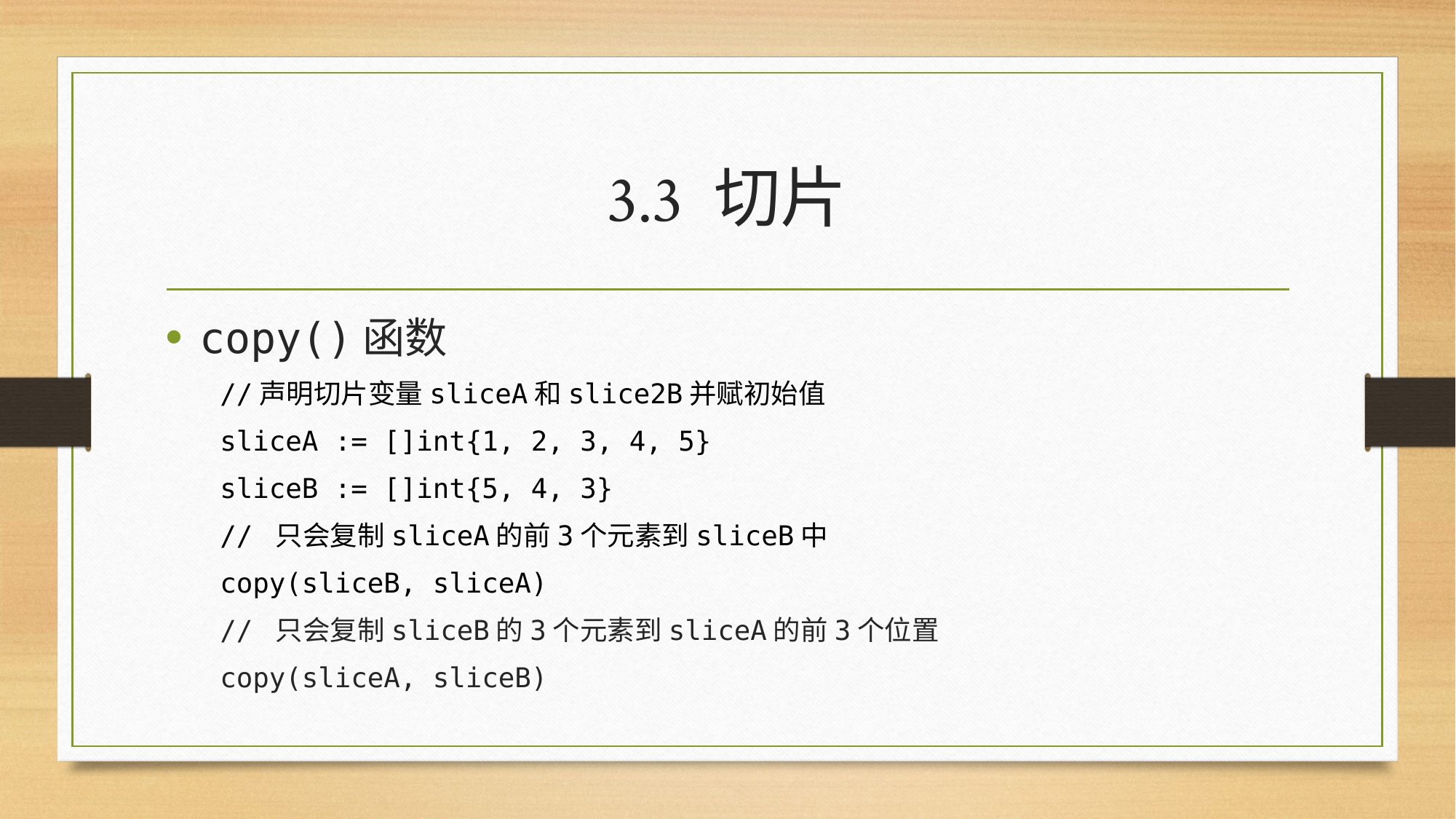

# 3.3 切片
copy()函数
//声明切片变量sliceA和slice2B并赋初始值
sliceA := []int{1, 2, 3, 4, 5}
sliceB := []int{5, 4, 3}
// 只会复制sliceA的前3个元素到sliceB中
copy(sliceB, sliceA)
// 只会复制sliceB的3个元素到sliceA的前3个位置
copy(sliceA, sliceB)